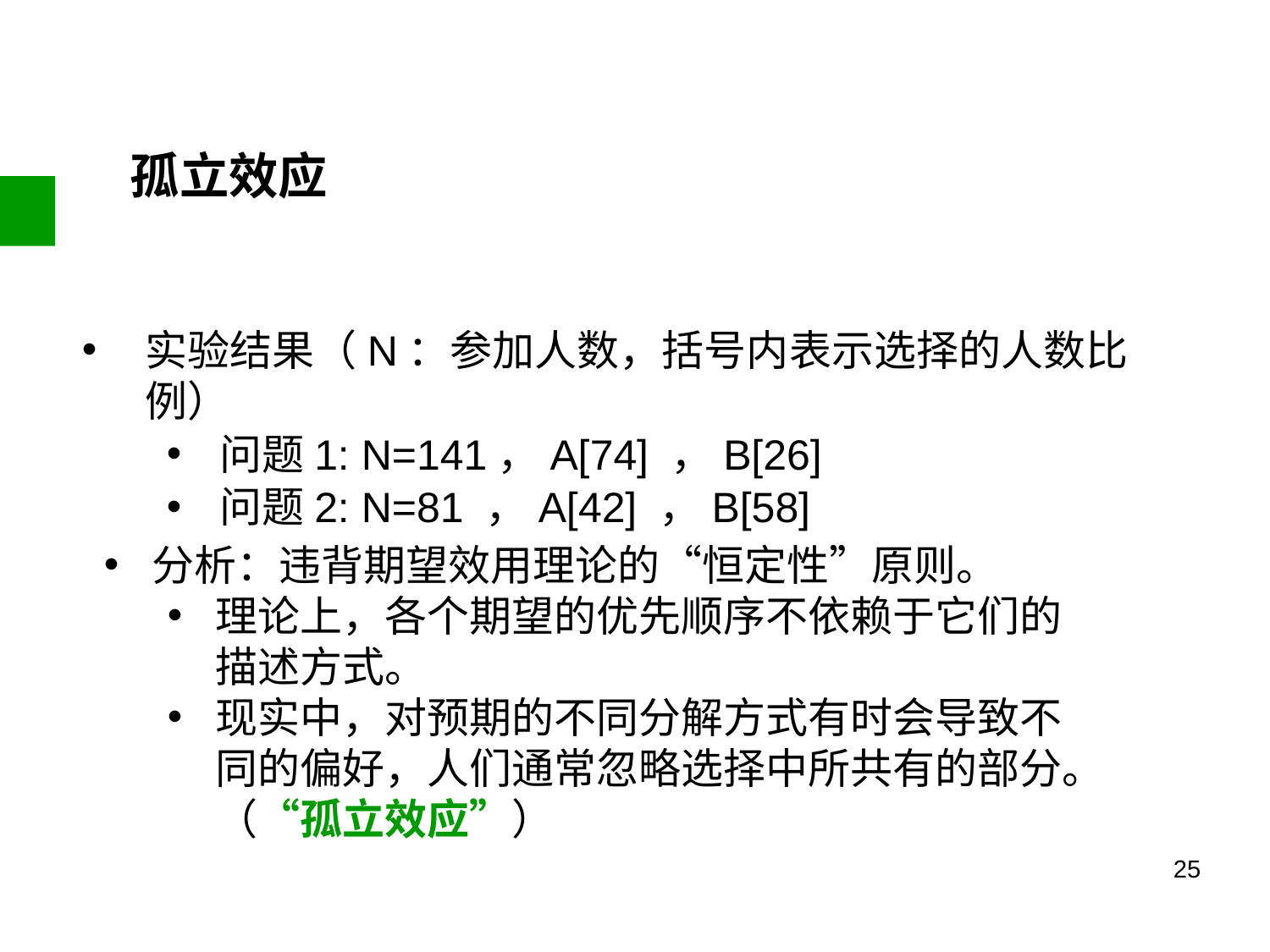

# 孤立效应

实验结果（N：参加人数，括号内表示选择的人数比例）
问题1: N=141，A[74] ，B[26]
问题2: N=81 ，A[42] ，B[58]

分析：违背期望效用理论的“恒定性”原则。
理论上，各个期望的优先顺序不依赖于它们的描述方式。
现实中，对预期的不同分解方式有时会导致不同的偏好，人们通常忽略选择中所共有的部分。（“孤立效应”）